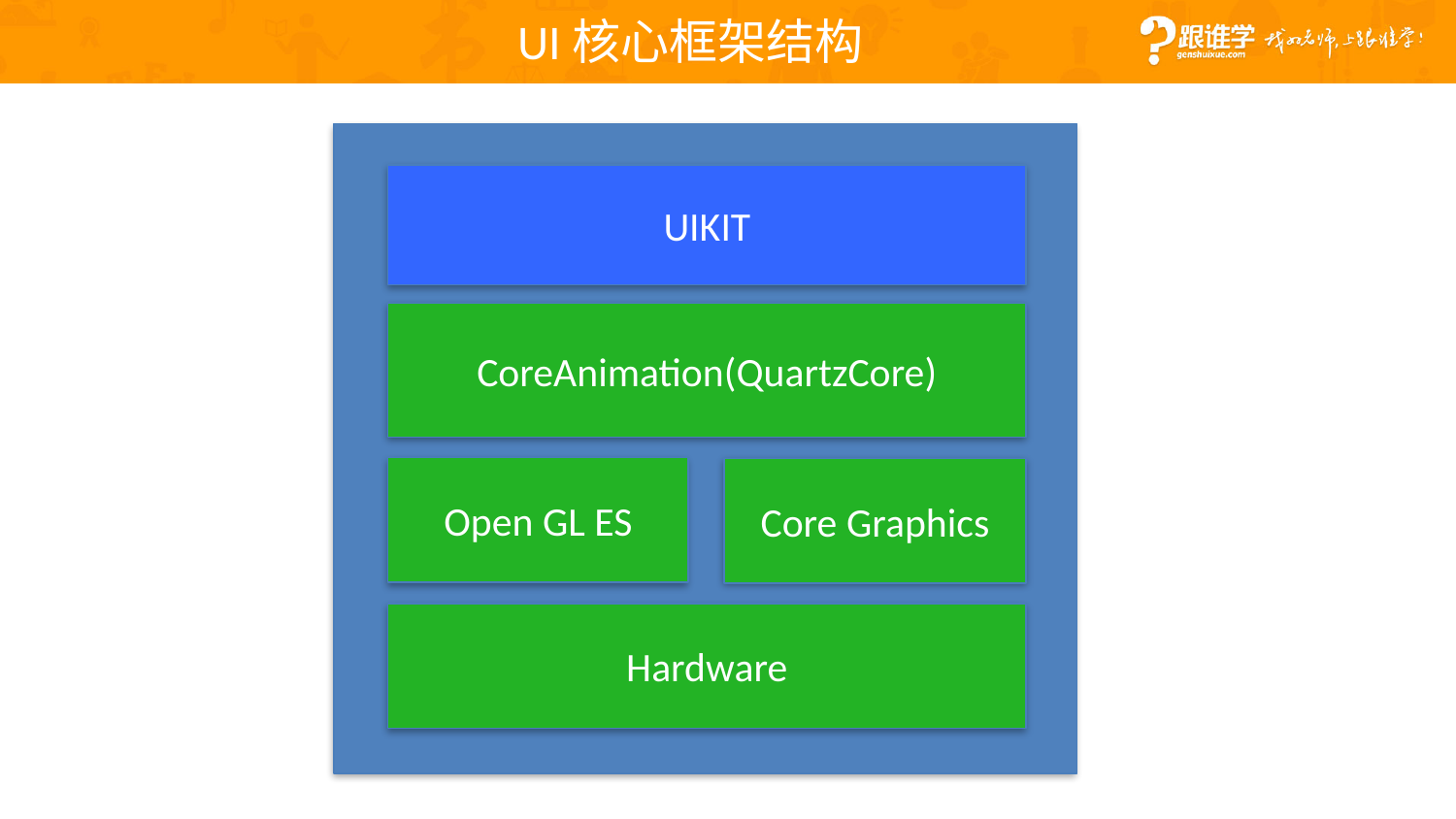

UI核心框架结构

UIKIT
CoreAnimation(QuartzCore)
Open GL ES
Core Graphics
Hardware